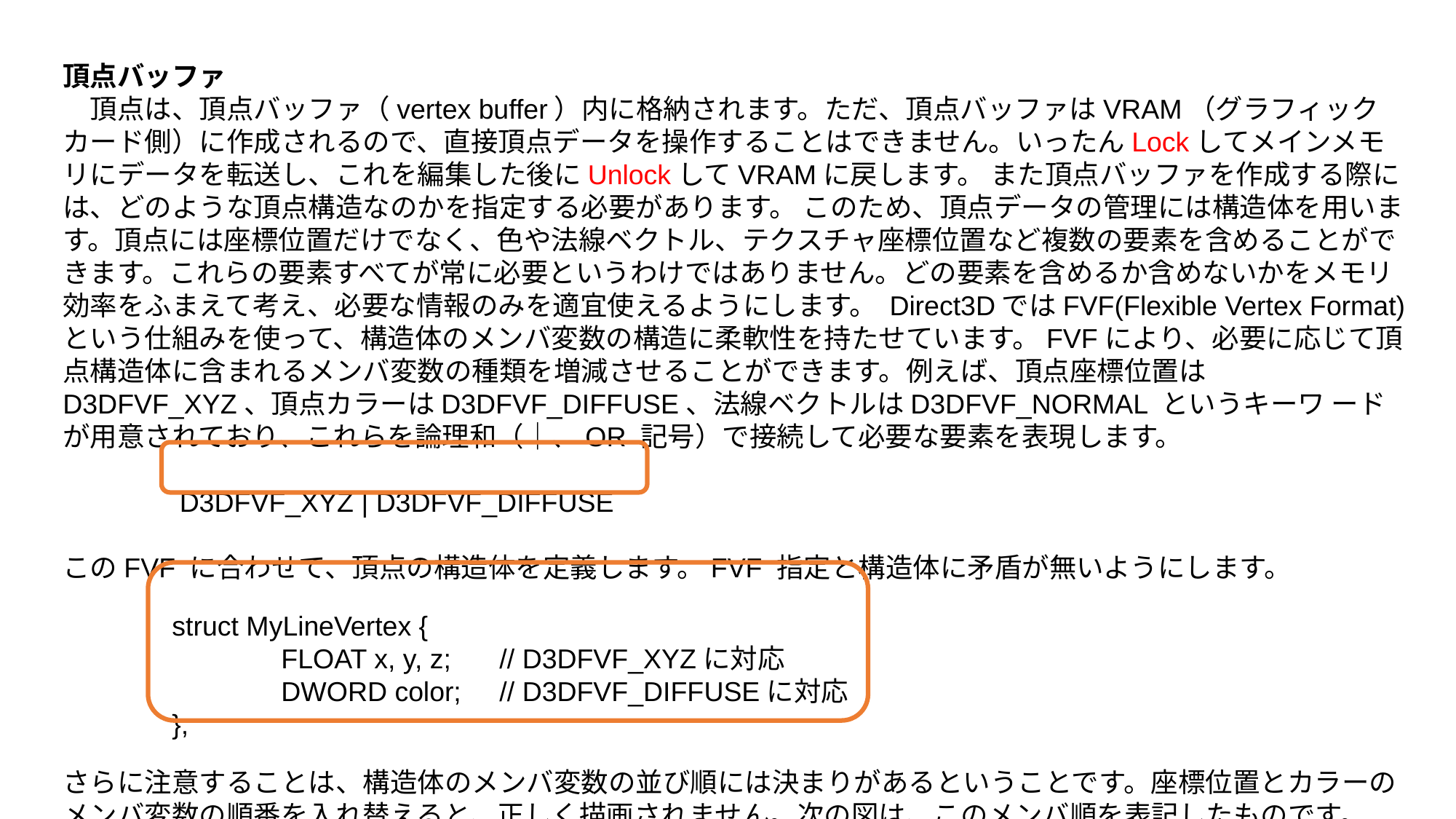

頂点バッファ
　頂点は、頂点バッファ（vertex buffer）内に格納されます。ただ、頂点バッファはVRAM（グラフィックカード側）に作成されるので、直接頂点データを操作することはできません。いったんLockしてメインメモリにデータを転送し、これを編集した後にUnlockしてVRAMに戻します。 また頂点バッファを作成する際には、どのような頂点構造なのかを指定する必要があります。 このため、頂点データの管理には構造体を用います。頂点には座標位置だけでなく、色や法線ベクトル、テクスチャ座標位置など複数の要素を含めることができます。これらの要素すべてが常に必要というわけではありません。どの要素を含めるか含めないかをメモリ効率をふまえて考え、必要な情報のみを適宜使えるようにします。 Direct3DではFVF(Flexible Vertex Format) という仕組みを使って、構造体のメンバ変数の構造に柔軟性を持たせています。FVFにより、必要に応じて頂点構造体に含まれるメンバ変数の種類を増減させることができます。例えば、頂点座標位置はD3DFVF_XYZ、頂点カラーはD3DFVF_DIFFUSE、法線ベクトルはD3DFVF_NORMAL というキーワ ードが用意されており、これらを論理和（｜、OR 記号）で接続して必要な要素を表現します。

	 D3DFVF_XYZ | D3DFVF_DIFFUSE

このFVF に合わせて、頂点の構造体を定義します。FVF 指定と構造体に矛盾が無いようにします。

	struct MyLineVertex {
		FLOAT x, y, z;	// D3DFVF_XYZに対応
		DWORD color;	// D3DFVF_DIFFUSEに対応
	};

さらに注意することは、構造体のメンバ変数の並び順には決まりがあるということです。座標位置とカラーのメンバ変数の順番を入れ替えると、正しく描画されません。次の図は、このメンバ順を表記したものです。